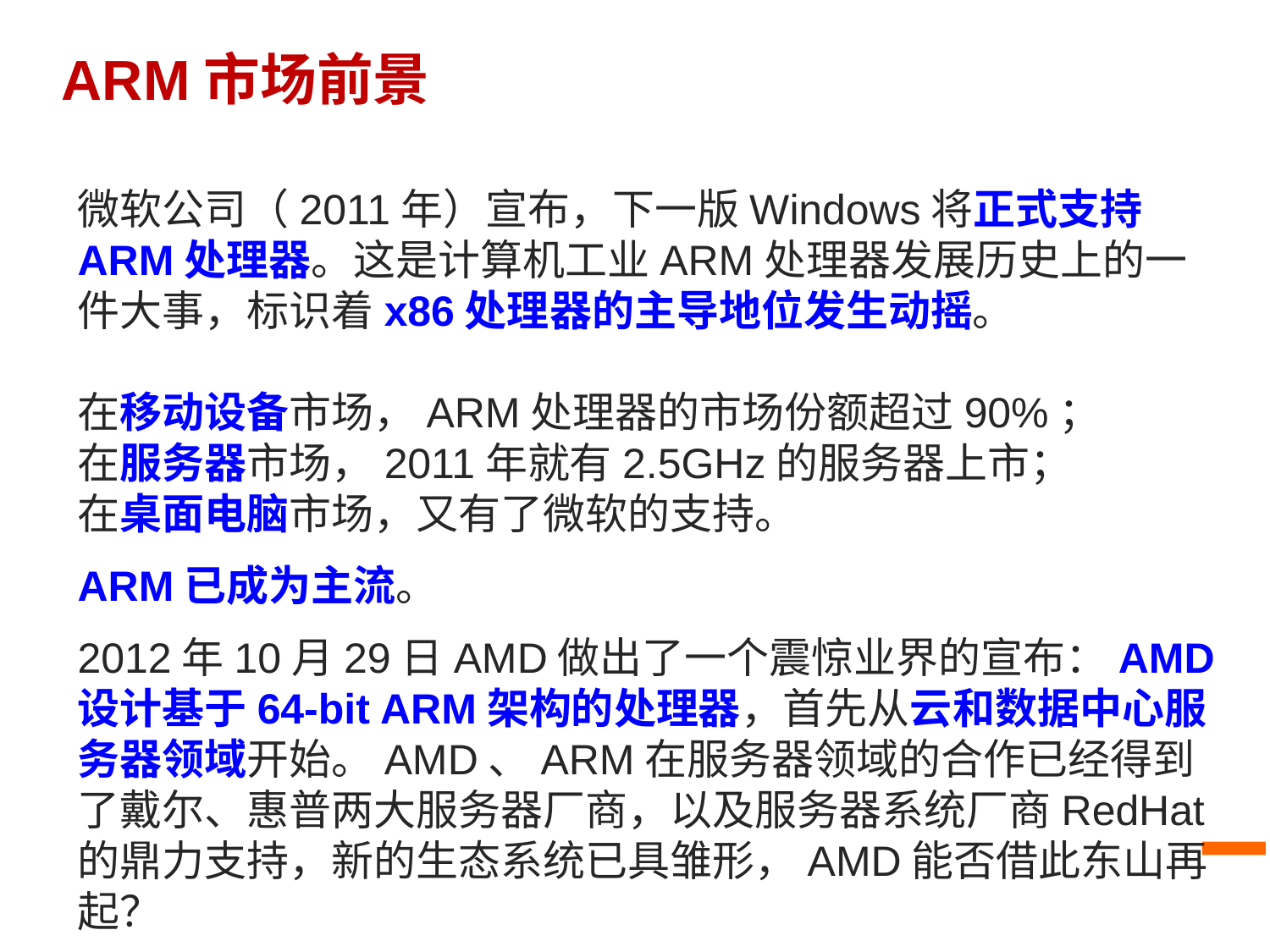

ARM市场前景
微软公司（2011年）宣布，下一版Windows将正式支持ARM处理器。这是计算机工业ARM处理器发展历史上的一件大事，标识着x86处理器的主导地位发生动摇。

在移动设备市场，ARM处理器的市场份额超过90%；
在服务器市场，2011年就有2.5GHz的服务器上市；
在桌面电脑市场，又有了微软的支持。

ARM已成为主流。

2012年10月29日AMD做出了一个震惊业界的宣布：AMD设计基于64-bit ARM架构的处理器，首先从云和数据中心服务器领域开始。AMD、ARM在服务器领域的合作已经得到了戴尔、惠普两大服务器厂商，以及服务器系统厂商RedHat的鼎力支持，新的生态系统已具雏形，AMD能否借此东山再起？
12